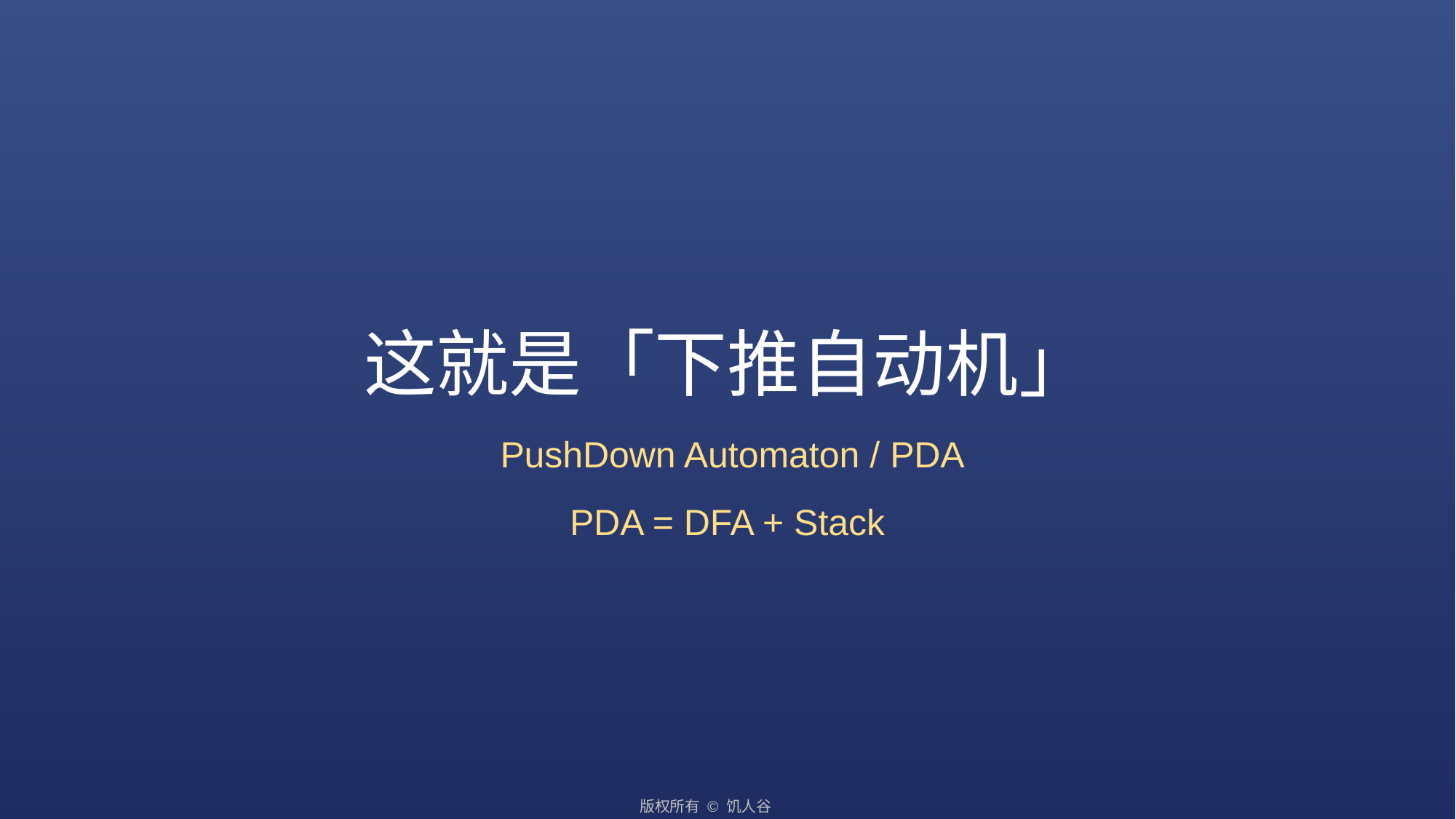

# 这就是「下推自动机」
 PushDown Automaton / PDA
PDA = DFA + Stack